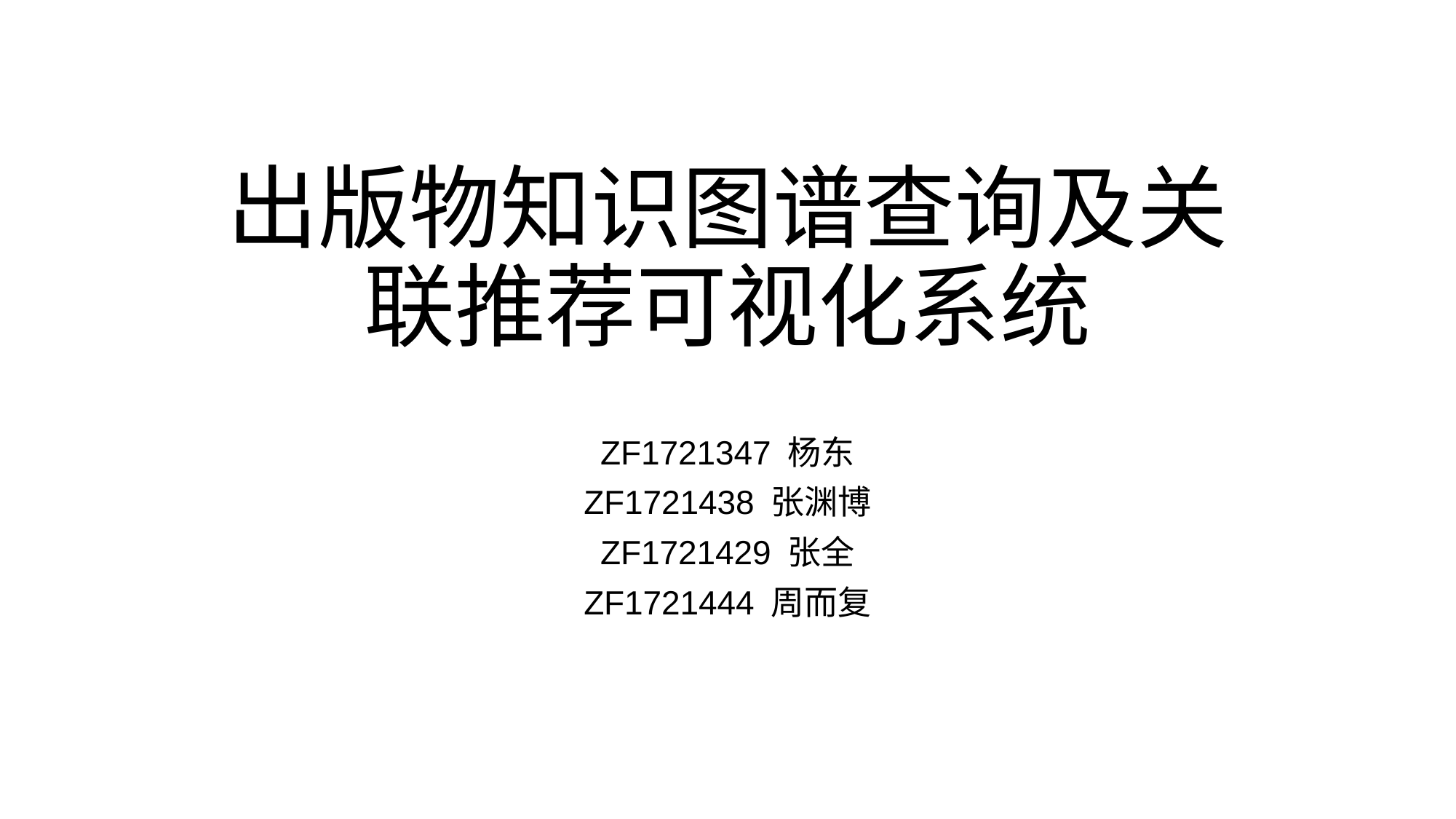

# 出版物知识图谱查询及关联推荐可视化系统
ZF1721347 杨东
ZF1721438 张渊博
ZF1721429 张全
ZF1721444 周而复